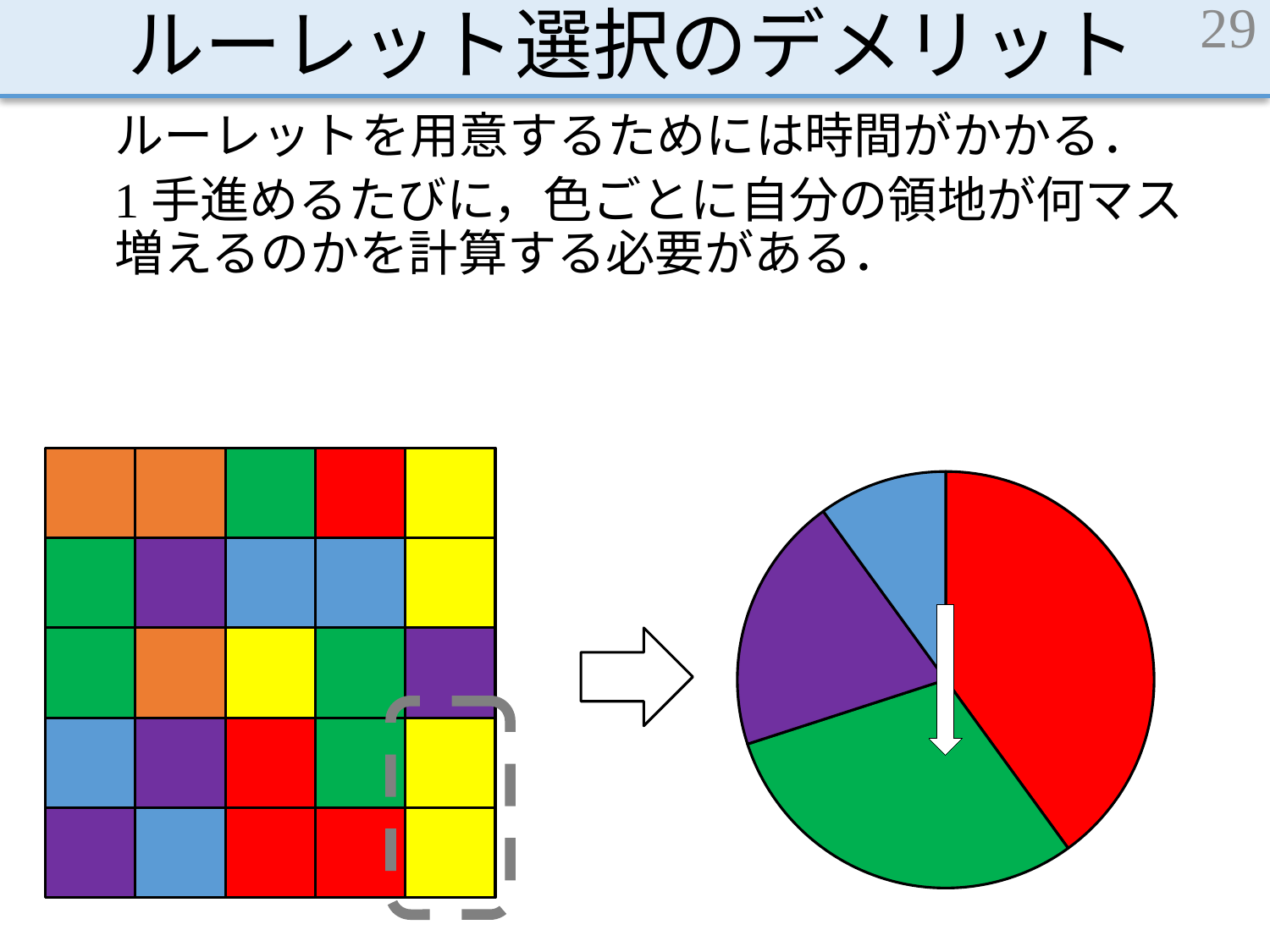

# ルーレット選択のデメリット
29
ルーレットを用意するためには時間がかかる．
1手進めるたびに，色ごとに自分の領地が何マス増えるのかを計算する必要がある．

### Chart

| Category | 列1 |
|---|---|
| 赤 | 4.0 |
| 緑 | 3.0 |
| 紫 | 2.0 |
| 青 | 1.0 |